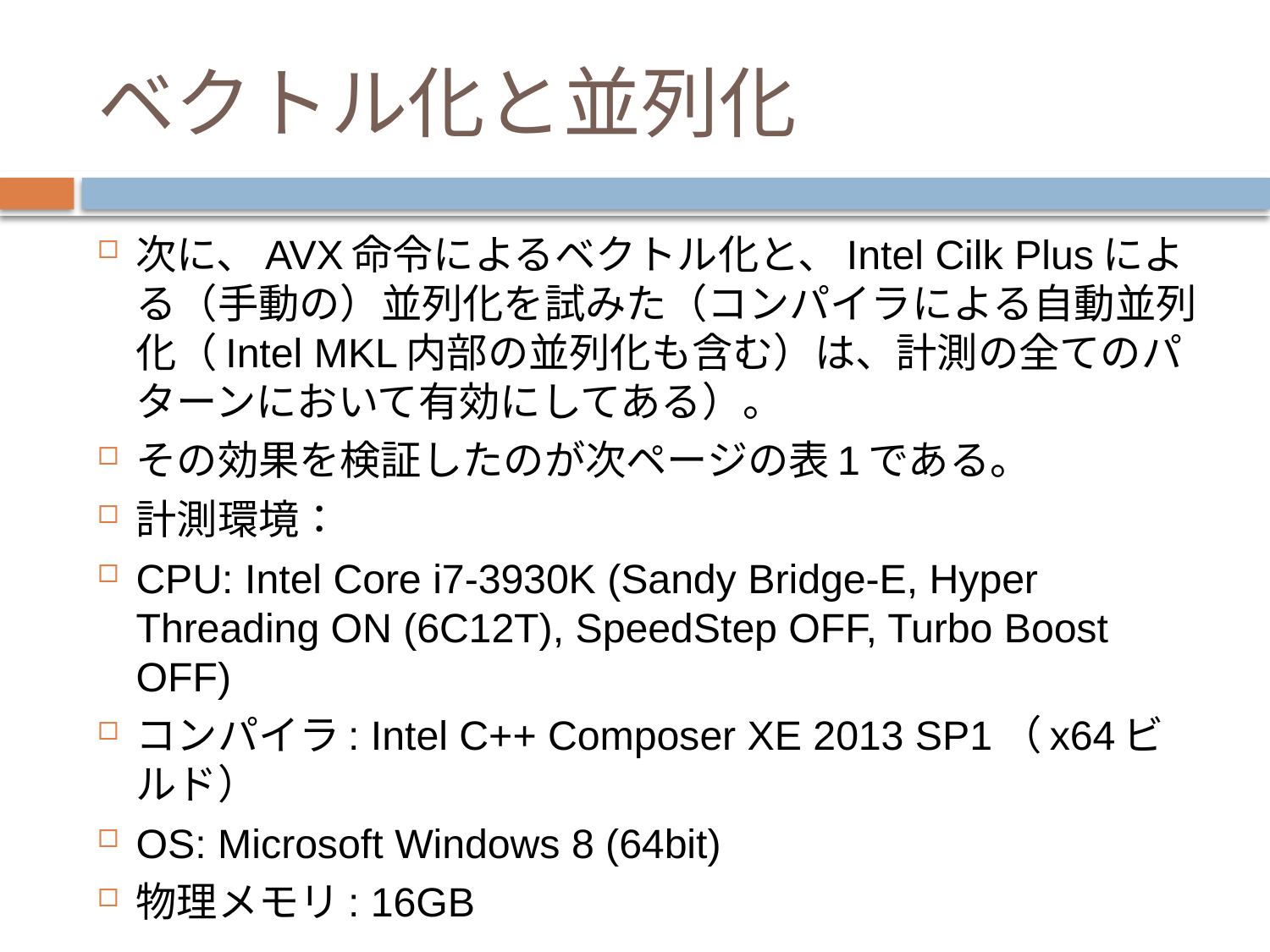

# ベクトル化と並列化
次に、AVX命令によるベクトル化と、Intel Cilk Plusによる（手動の）並列化を試みた（コンパイラによる自動並列化（Intel MKL内部の並列化も含む）は、計測の全てのパターンにおいて有効にしてある）。
その効果を検証したのが次ページの表1である。
計測環境：
CPU: Intel Core i7-3930K (Sandy Bridge-E, Hyper Threading ON (6C12T), SpeedStep OFF, Turbo Boost OFF)
コンパイラ: Intel C++ Composer XE 2013 SP1（x64ビルド）
OS: Microsoft Windows 8 (64bit)
物理メモリ: 16GB